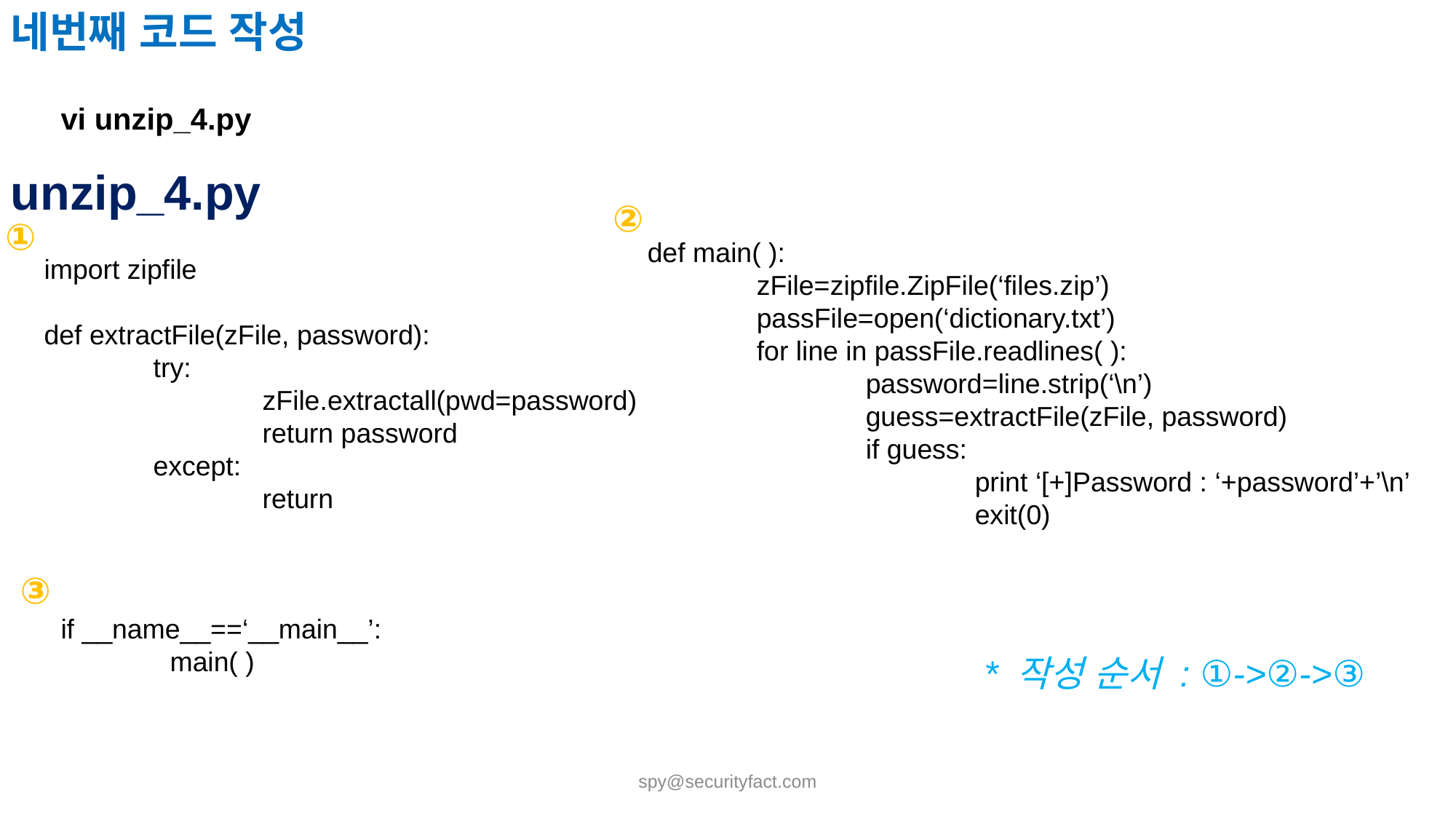

네번째 코드 작성
vi unzip_4.py
unzip_4.py
②
①
def main( ):
	zFile=zipfile.ZipFile(‘files.zip’)
	passFile=open(‘dictionary.txt’)
	for line in passFile.readlines( ):
		password=line.strip(‘\n’)
		guess=extractFile(zFile, password)
		if guess:
			print ‘[+]Password : ‘+password’+’\n’
			exit(0)
import zipfile

def extractFile(zFile, password):
	try:
		zFile.extractall(pwd=password)
		return password
	except:
		return
③
if __name__==‘__main__’:
	main( )
* 작성 순서 : ①->②->③
spy@securityfact.com